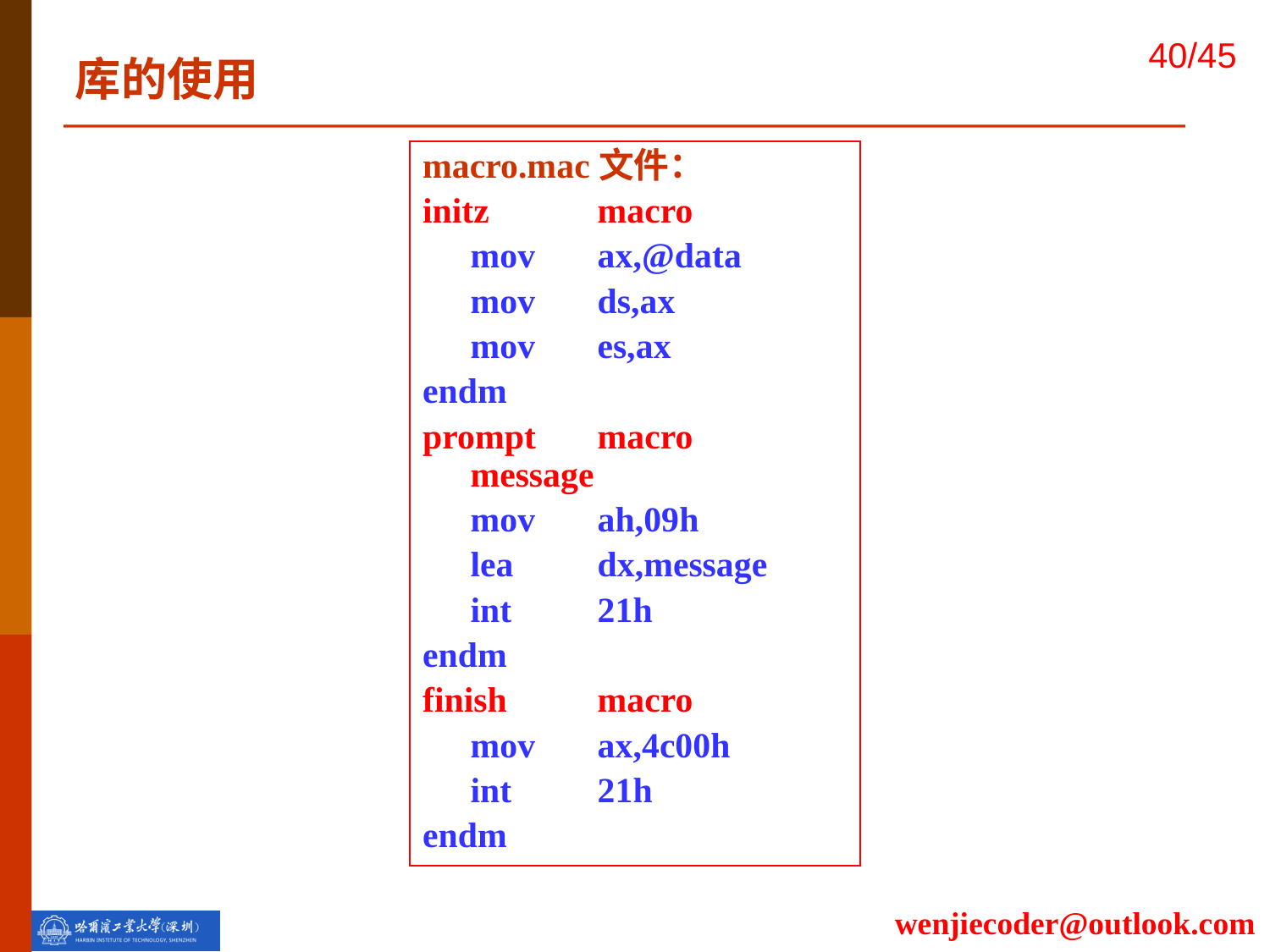

库的使用
macro.mac文件：
initz	macro
	mov	ax,@data
	mov	ds,ax
	mov	es,ax
endm
prompt	macro	message
	mov	ah,09h
	lea	dx,message
	int	21h
endm
finish	macro
	mov	ax,4c00h
	int	21h
endm